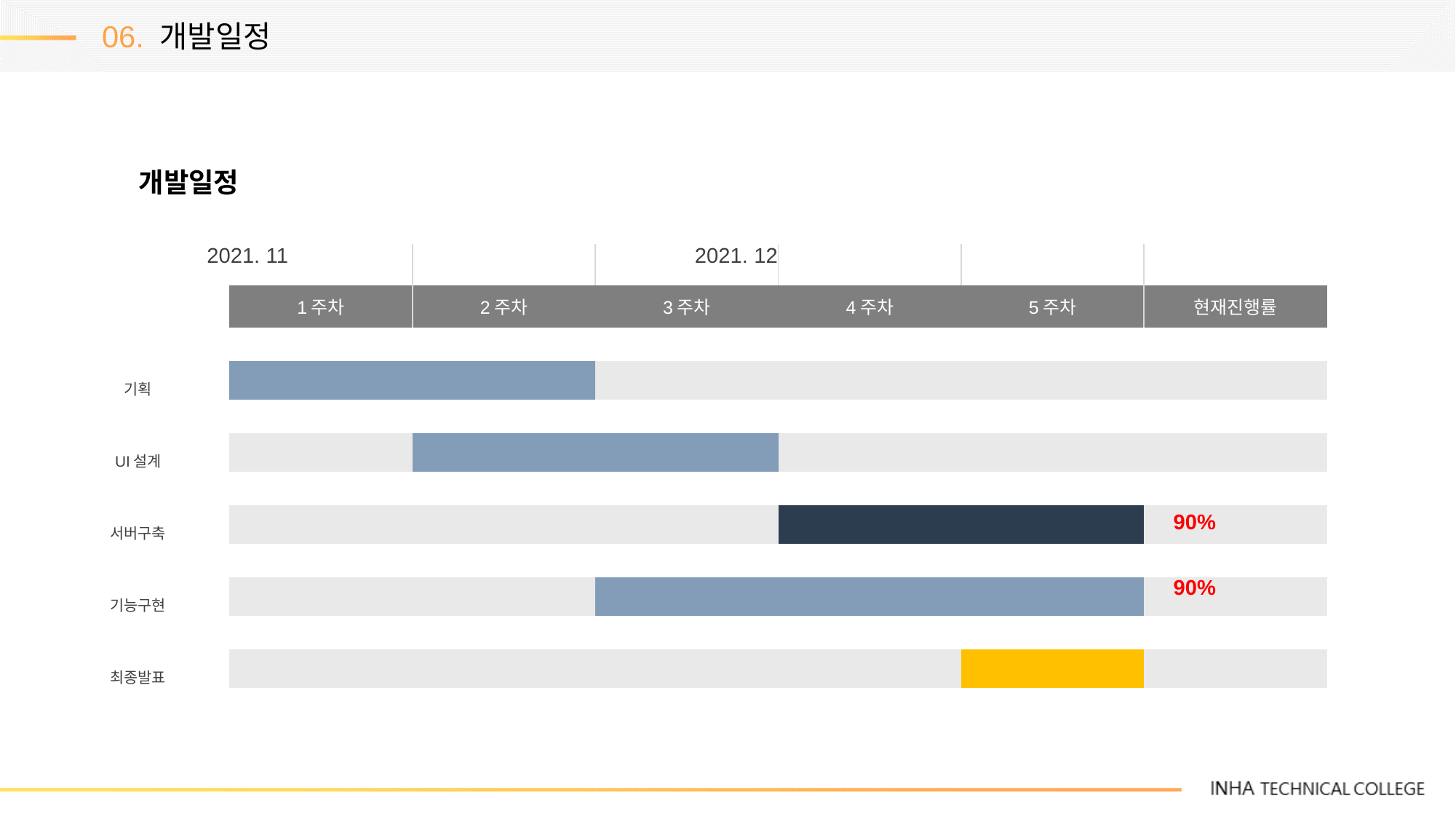

06. 개발일정
개발일정
2021. 11
2021. 12
|  |  |  |  |  | ` |  |
| --- | --- | --- | --- | --- | --- | --- |
|  | 1주차 | 2주차 | 3주차 | 4주차 | 5주차 | 현재진행률 |
|  |  |  |  |  |  |  |
| 기획 |  |  |  |  |  |  |
|  |  |  |  |  |  |  |
| UI설계 |  |  |  |  |  |  |
|  |  |  |  |  |  |  |
| 서버구축 |  |  |  |  |  |  |
|  |  |  |  |  |  |  |
| 기능구현 |  |  |  |  |  |  |
|  |  |  |  |  |  |  |
| 최종발표 |  |  |  |  |  |  |
|  |  |  |  |  |  |  |
90%
90%